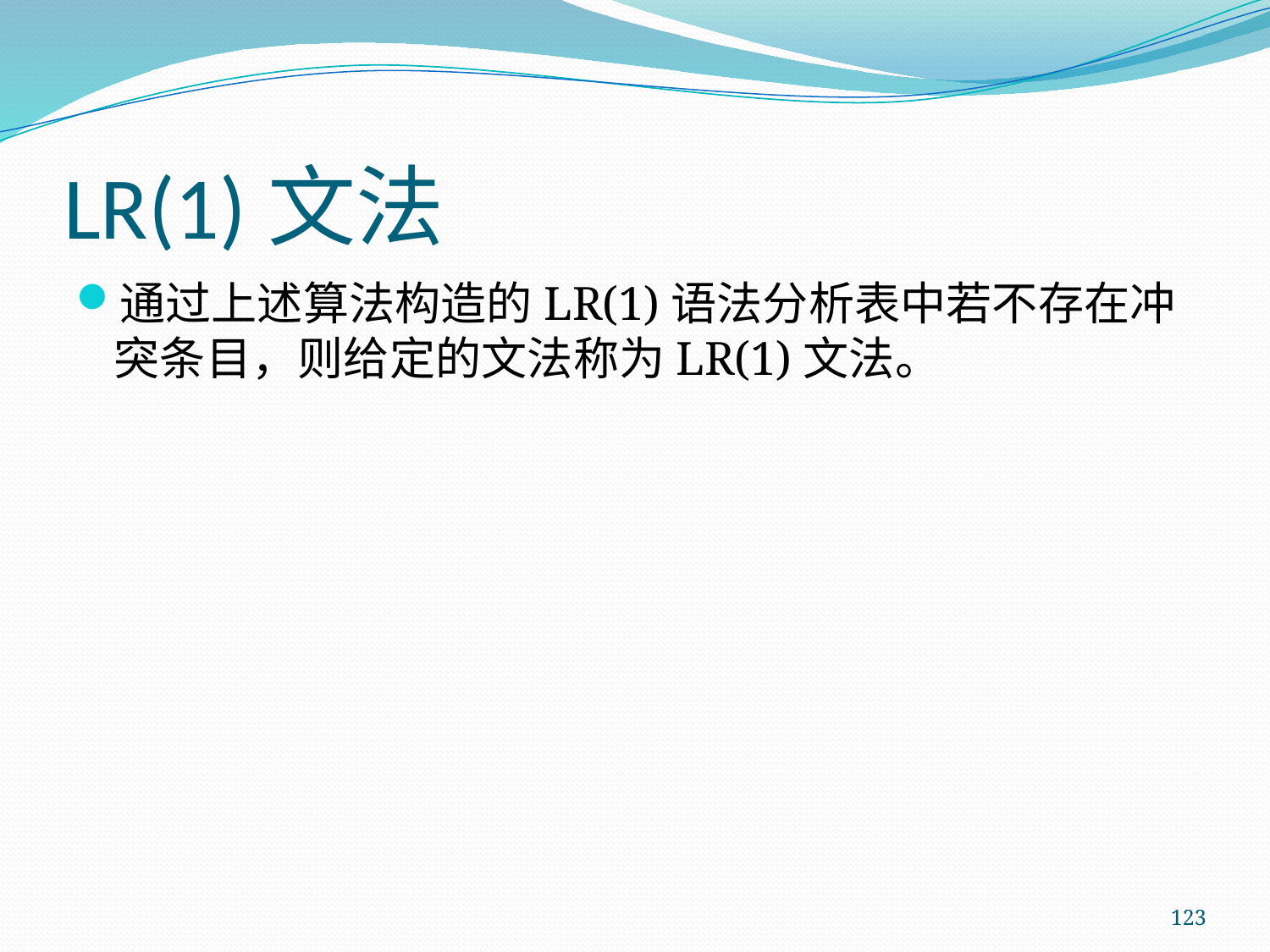

# LR(1)文法
通过上述算法构造的LR(1)语法分析表中若不存在冲突条目，则给定的文法称为LR(1)文法。
123